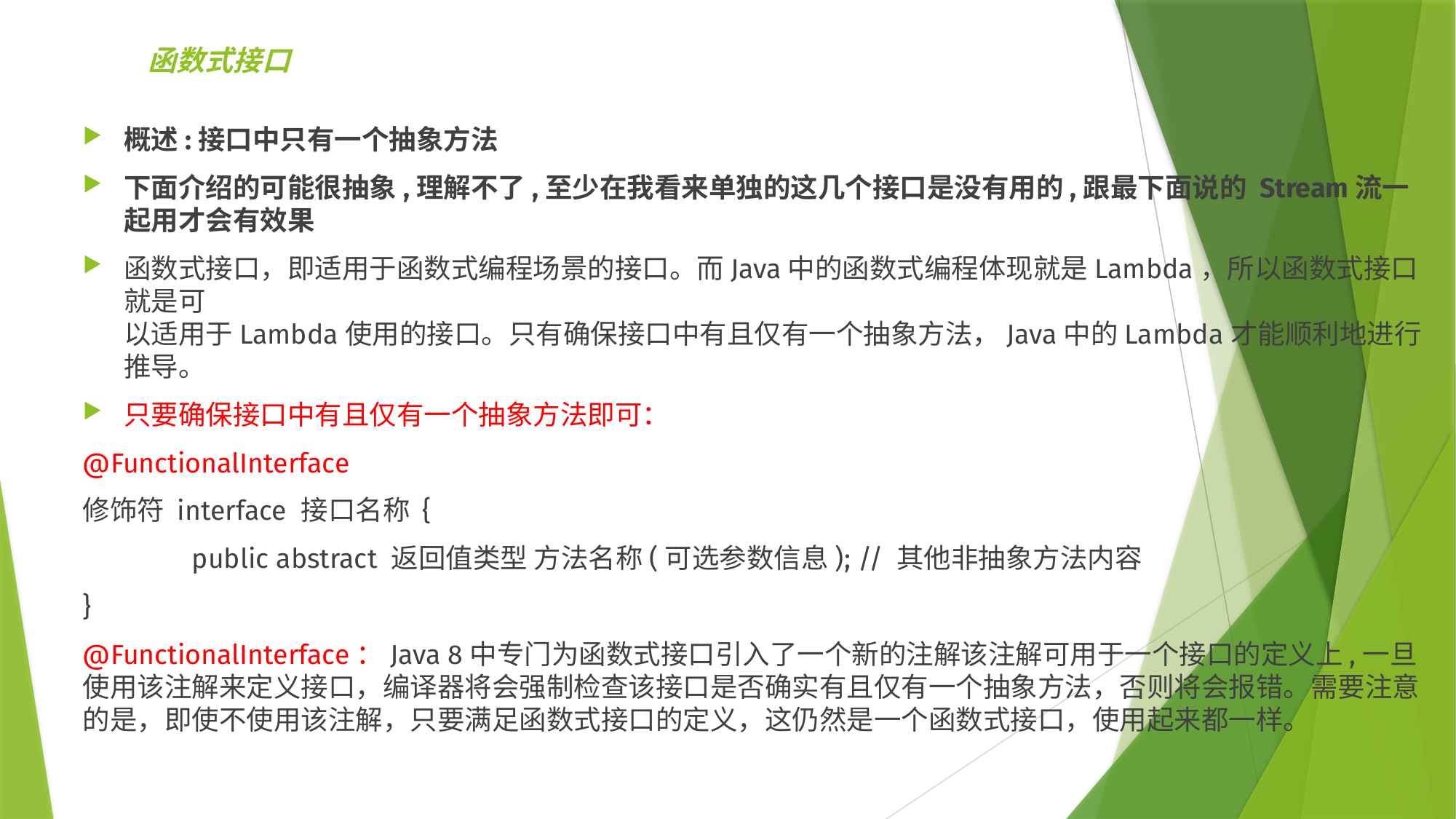

# 函数式接口
概述:接口中只有一个抽象方法
下面介绍的可能很抽象,理解不了,至少在我看来单独的这几个接口是没有用的,跟最下面说的 Stream流一起用才会有效果
函数式接口，即适用于函数式编程场景的接口。而Java中的函数式编程体现就是Lambda，所以函数式接口就是可
以适用于Lambda使用的接口。只有确保接口中有且仅有一个抽象方法，Java中的Lambda才能顺利地进行推导。
只要确保接口中有且仅有一个抽象方法即可：
@FunctionalInterface
修饰符 interface 接口名称 {
	public abstract 返回值类型 方法名称(可选参数信息); // 其他非抽象方法内容
}
@FunctionalInterface：Java 8中专门为函数式接口引入了一个新的注解该注解可用于一个接口的定义上,一旦使用该注解来定义接口，编译器将会强制检查该接口是否确实有且仅有一个抽象方法，否则将会报错。需要注意的是，即使不使用该注解，只要满足函数式接口的定义，这仍然是一个函数式接口，使用起来都一样。